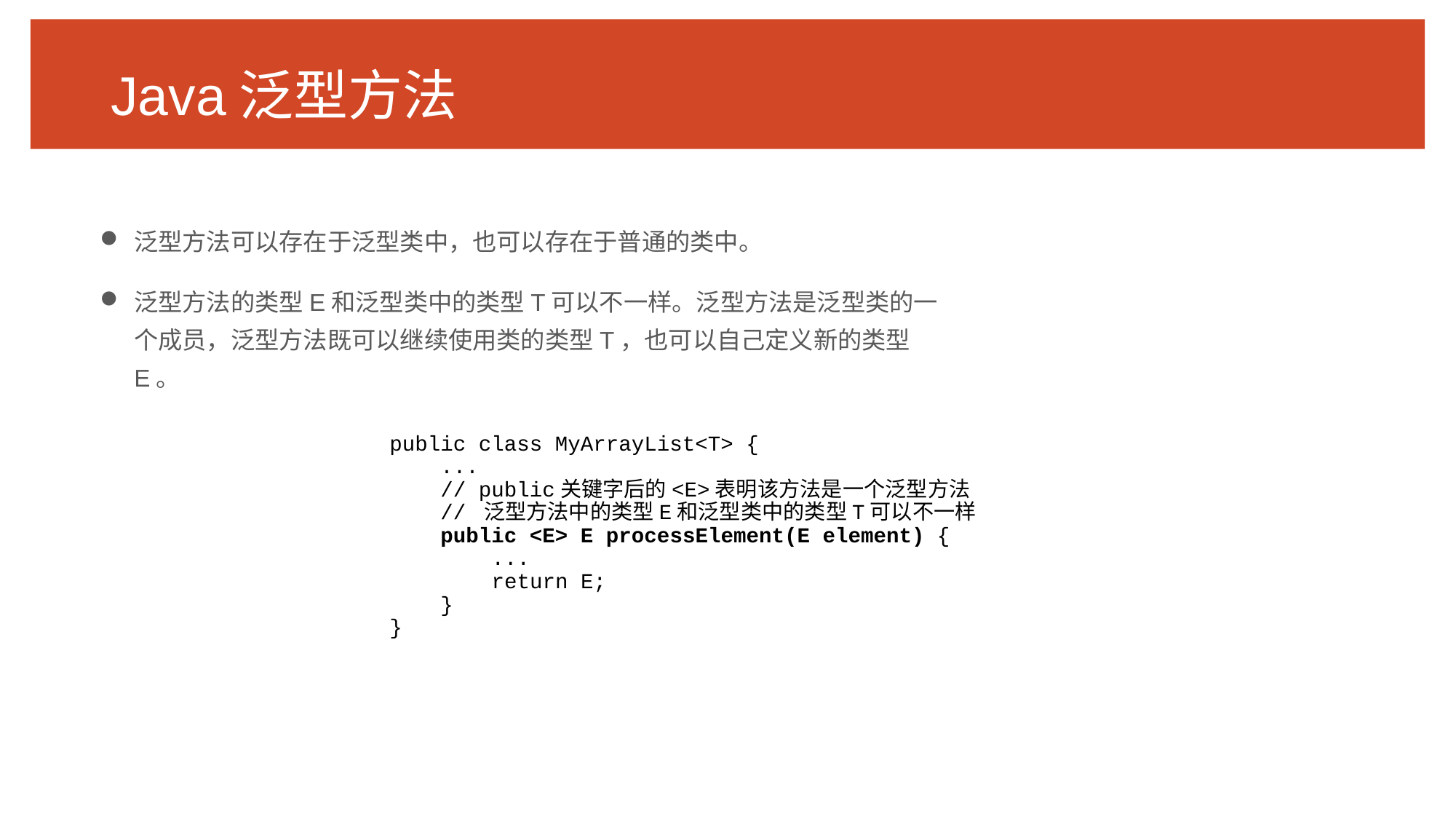

# Java泛型方法
泛型方法可以存在于泛型类中，也可以存在于普通的类中。
泛型方法的类型E和泛型类中的类型T可以不一样。泛型方法是泛型类的一个成员，泛型方法既可以继续使用类的类型T，也可以自己定义新的类型E。

public class MyArrayList<T> {
    ...
    // public关键字后的<E>表明该方法是一个泛型方法
    // 泛型方法中的类型E和泛型类中的类型T可以不一样
    public <E> E processElement(E element) {
        ...
        return E;
    }
}